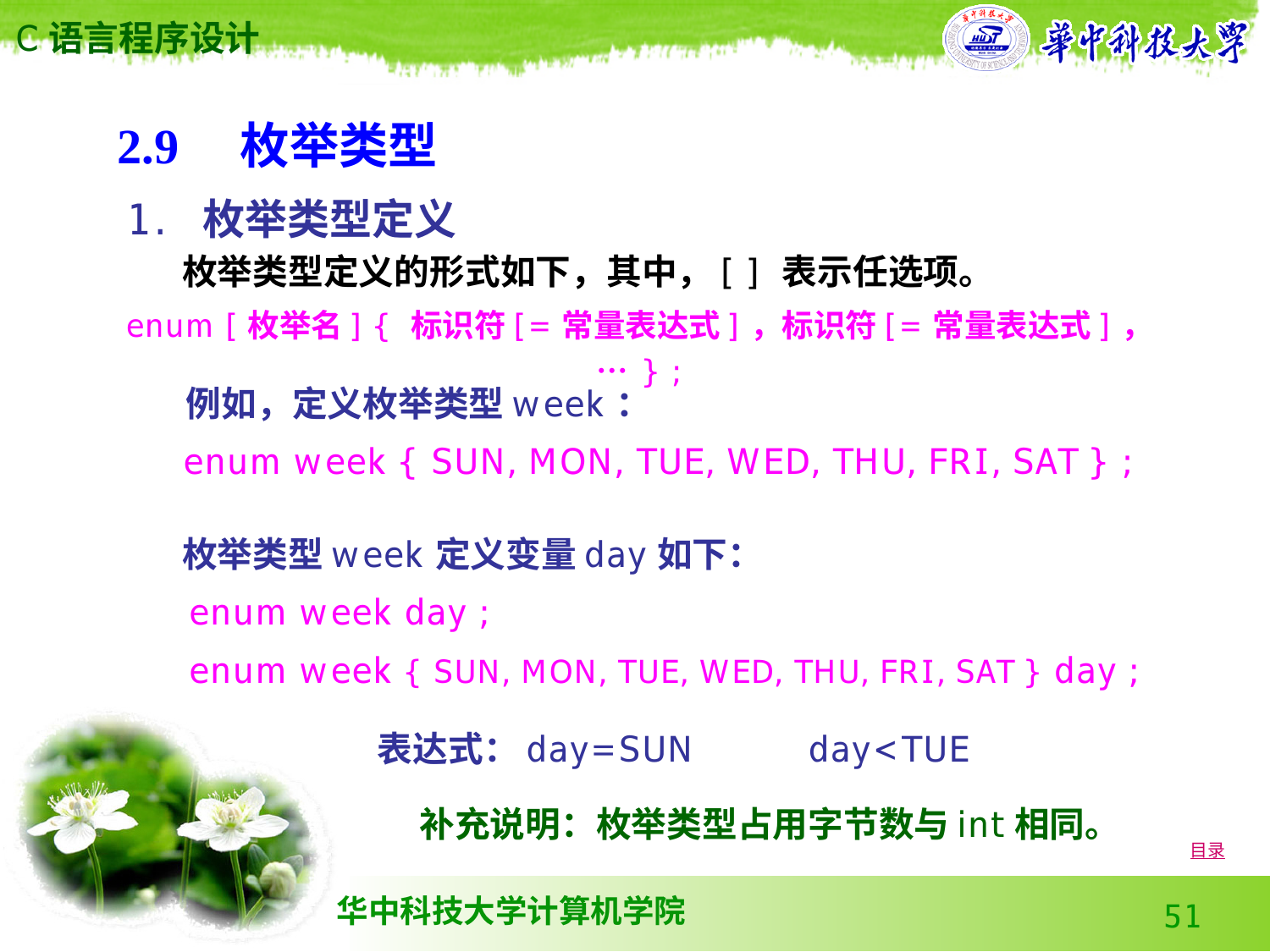

2.9　枚举类型
1.  枚举类型定义
       枚举类型定义的形式如下，其中，[ ] 表示任选项。
enum [枚举名] { 标识符[=常量表达式]，标识符[=常量表达式]，… } ;

     例如，定义枚举类型week：
enum week { SUN, MON, TUE, WED, THU, FRI, SAT } ;
       枚举类型week定义变量day如下：
       enum week day ;
       enum week { SUN, MON, TUE, WED, THU, FRI, SAT } day ;
表达式：day=SUN           day<TUE
补充说明：枚举类型占用字节数与int相同。
目录
51